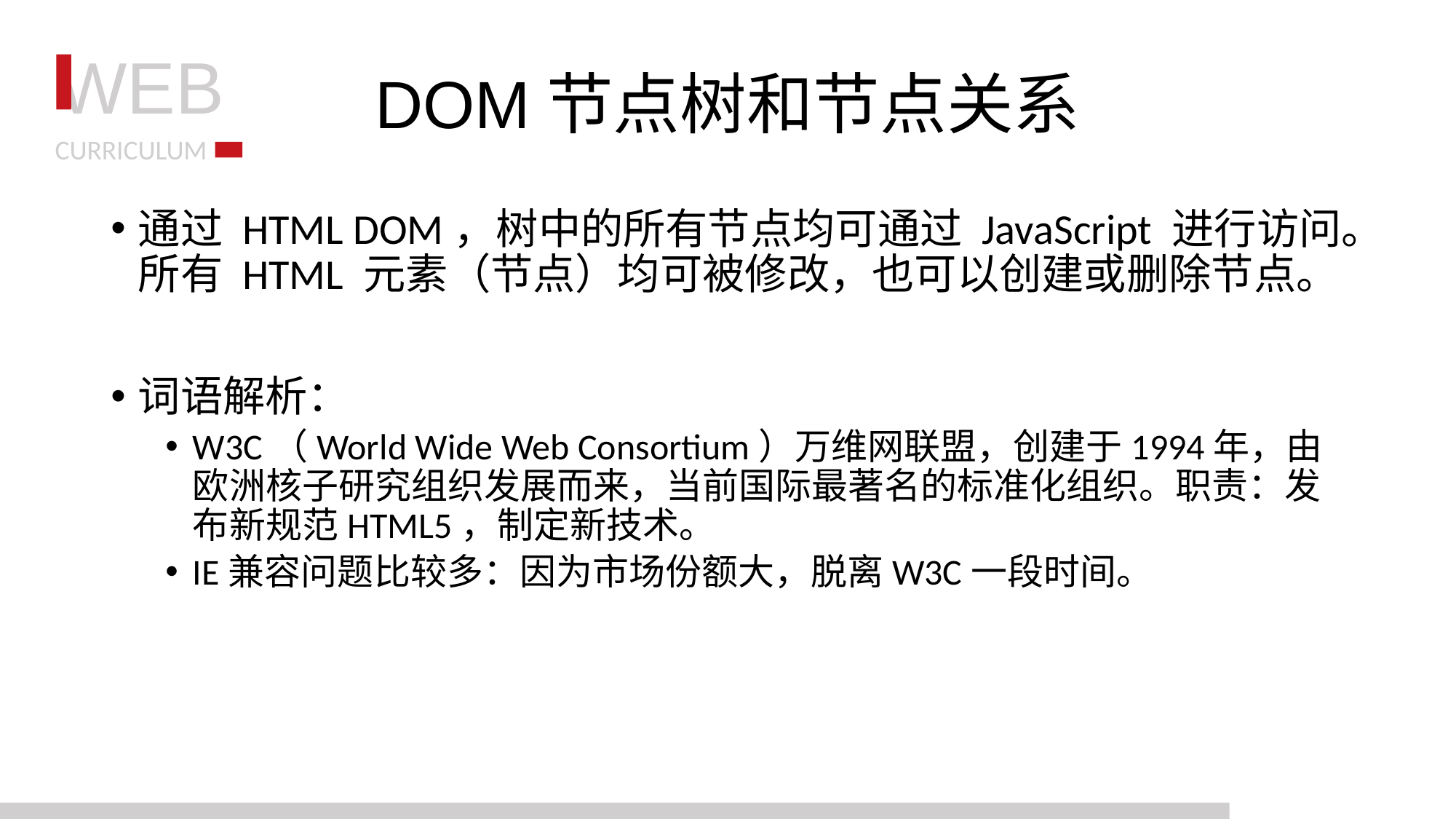

# DOM节点树和节点关系
通过 HTML DOM，树中的所有节点均可通过 JavaScript 进行访问。所有 HTML 元素（节点）均可被修改，也可以创建或删除节点。

词语解析：
W3C（World Wide Web Consortium）万维网联盟，创建于1994年，由欧洲核子研究组织发展而来，当前国际最著名的标准化组织。职责：发布新规范HTML5，制定新技术。
IE兼容问题比较多：因为市场份额大，脱离W3C一段时间。